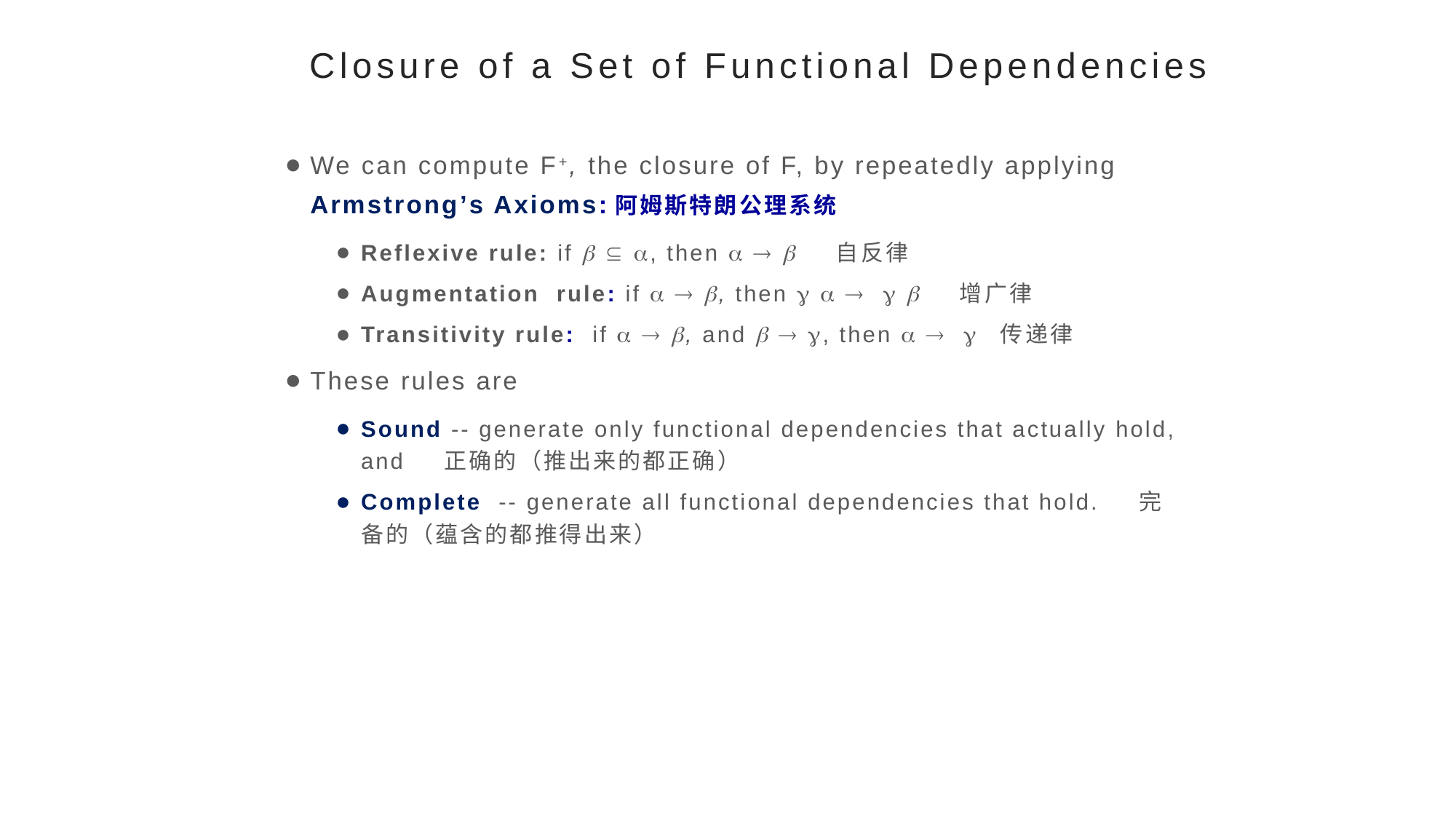

# Closure of a Set of Functional Dependencies
We can compute F+, the closure of F, by repeatedly applying Armstrong’s Axioms:阿姆斯特朗公理系统
Reflexive rule: if β ⊆ α, then α → β    自反律
Augmentation  rule: if α → β, then γ α →  γ β    增广律
Transitivity rule:  if α → β, and β → γ, then α →  γ  传递律
These rules are
Sound -- generate only functional dependencies that actually hold,  and    正确的（推出来的都正确）
Complete  -- generate all functional dependencies that hold.    完备的（蕴含的都推得出来）